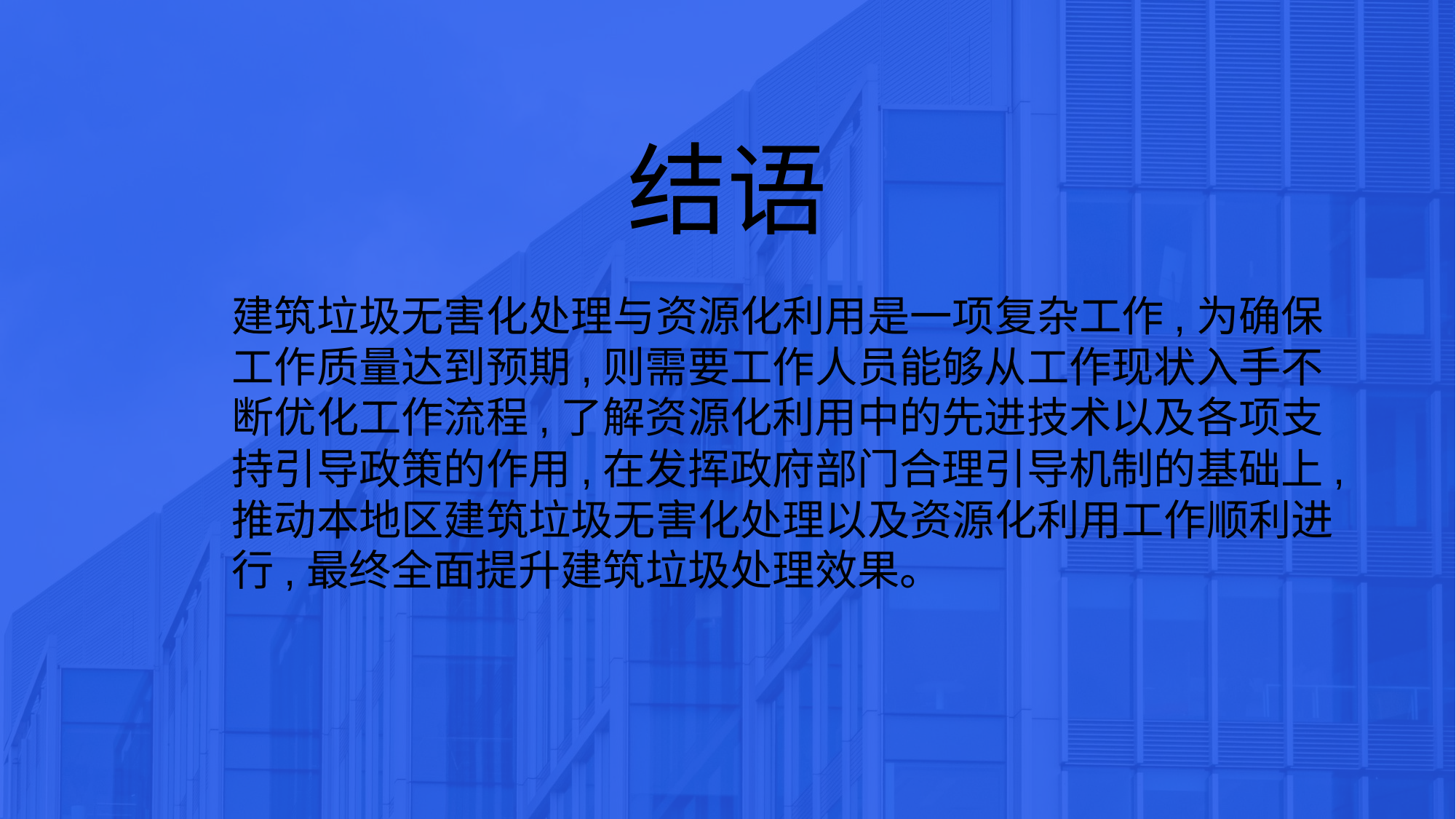

结语
建筑垃圾无害化处理与资源化利用是一项复杂工作,为确保工作质量达到预期,则需要工作人员能够从工作现状入手不断优化工作流程,了解资源化利用中的先进技术以及各项支持引导政策的作用,在发挥政府部门合理引导机制的基础上,推动本地区建筑垃圾无害化处理以及资源化利用工作顺利进行,最终全面提升建筑垃圾处理效果。